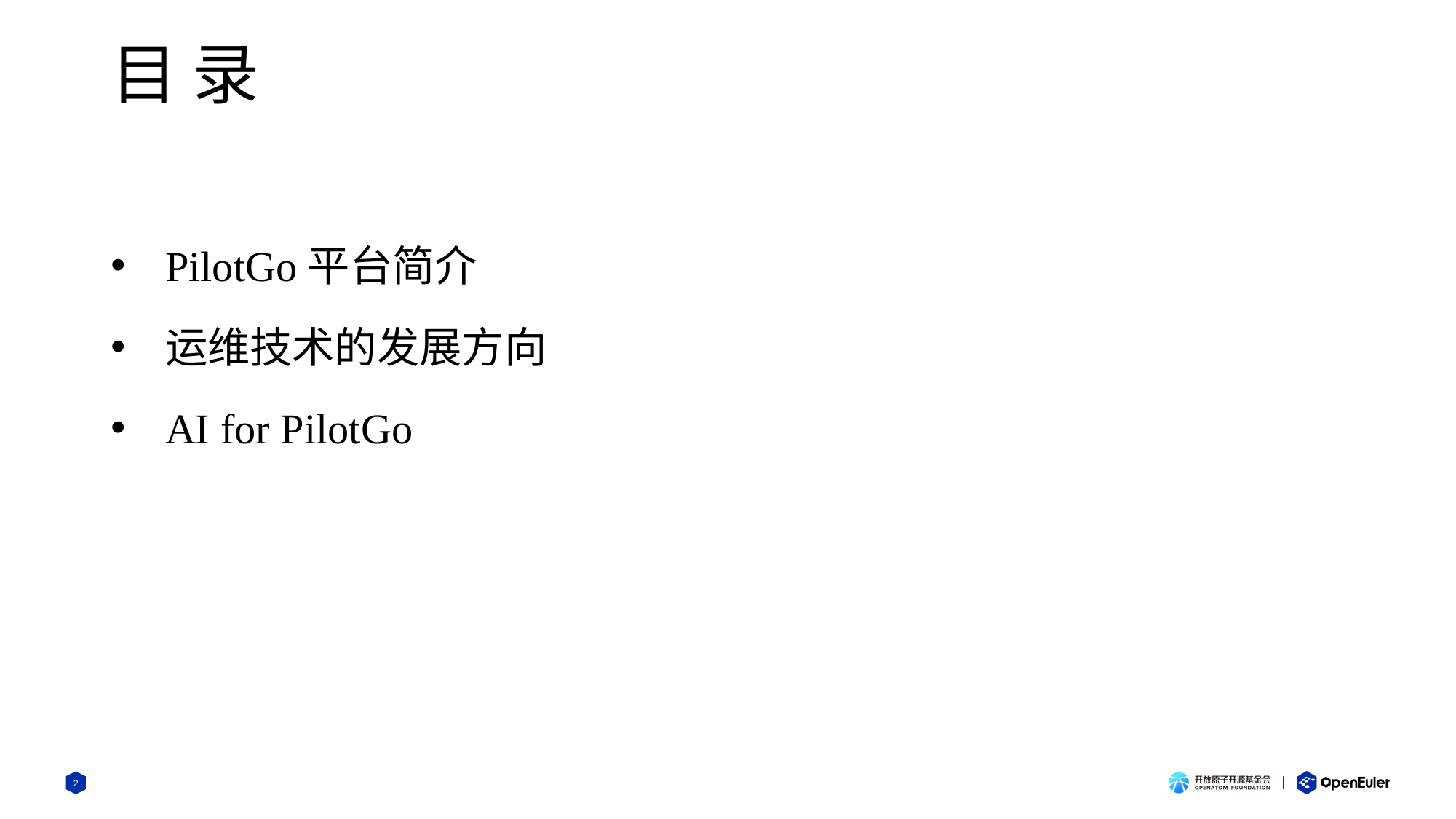

# 目 录
PilotGo平台简介
运维技术的发展方向
AI for PilotGo